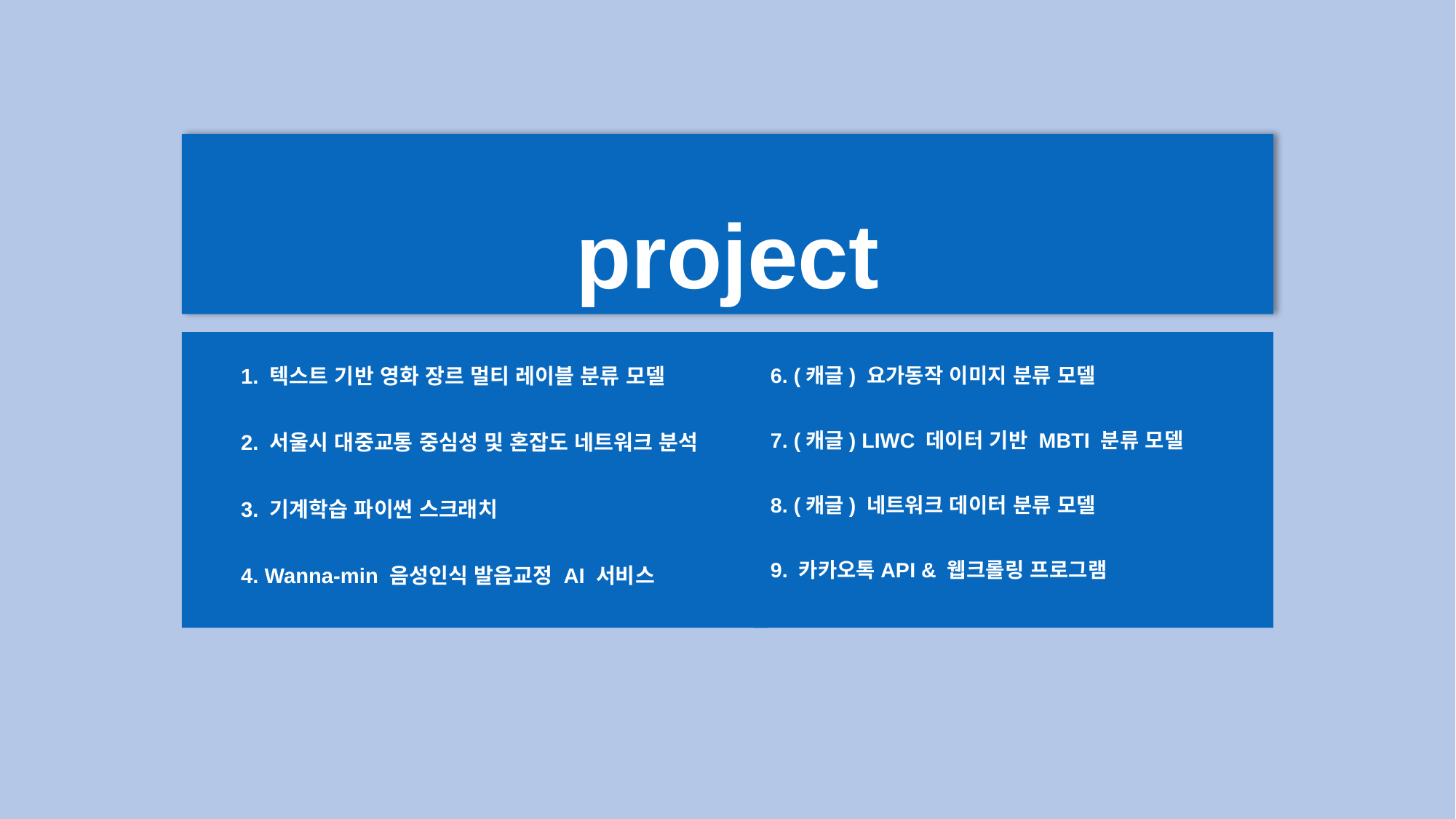

# project
        1. 텍스트 기반 영화 장르 멀티 레이블 분류 모델
        2. 서울시 대중교통 중심성 및 혼잡도 네트워크 분석
        3. 기계학습 파이썬 스크래치
        4. Wanna-min 음성인식 발음교정 AI 서비스
 6. (캐글) 요가동작 이미지 분류 모델
 7. (캐글) LIWC 데이터 기반 MBTI 분류 모델
 8. (캐글) 네트워크 데이터 분류 모델
 9. 카카오톡API & 웹크롤링 프로그램